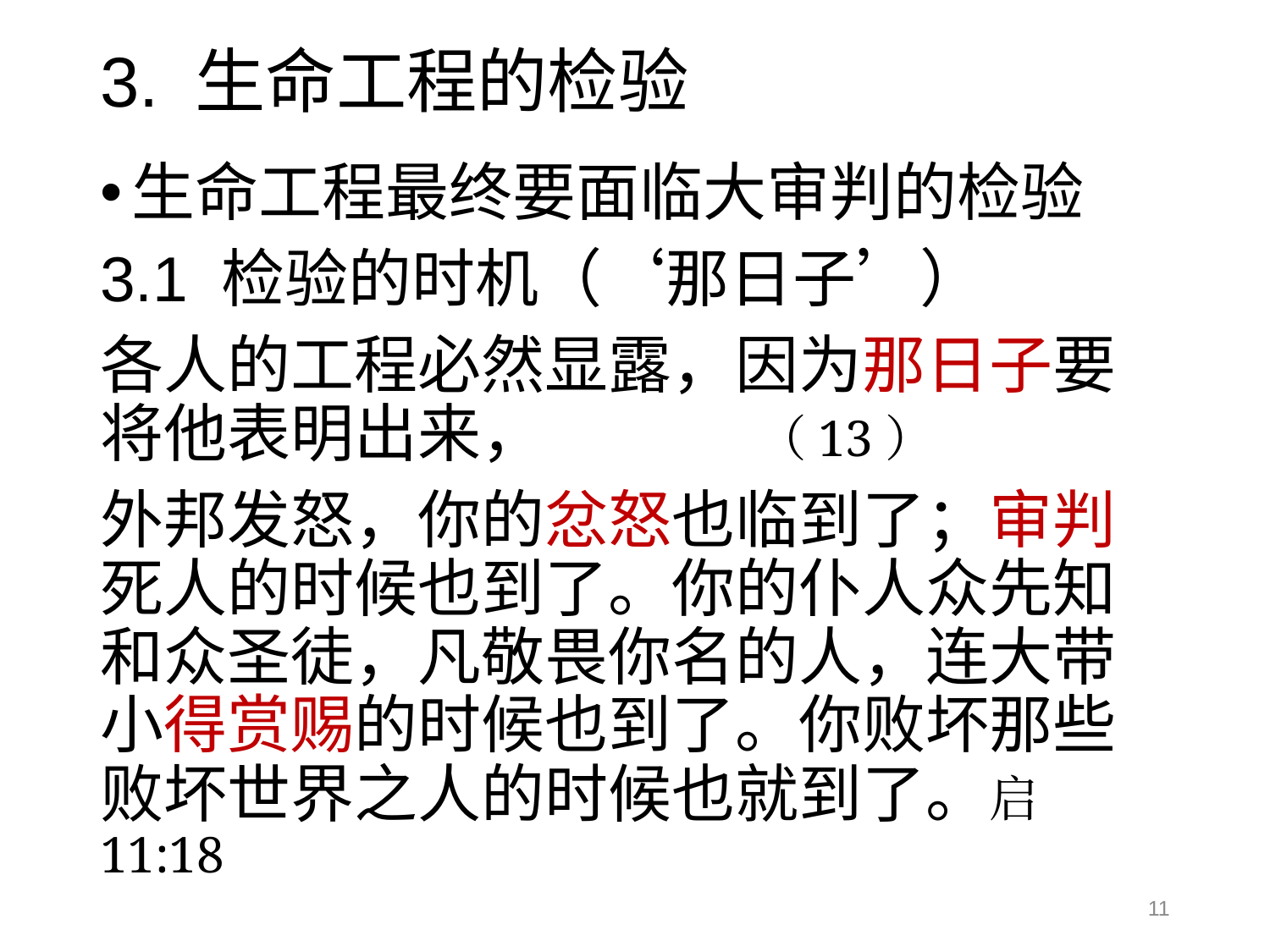

# 3. 生命工程的检验
生命工程最终要面临大审判的检验
3.1 检验的时机（‘那日子’）
各人的工程必然显露，因为那日子要将他表明出来，               （13）
外邦发怒，你的忿怒也临到了；审判死人的时候也到了。你的仆人众先知和众圣徒，凡敬畏你名的人，连大带小得赏赐的时候也到了。你败坏那些败坏世界之人的时候也就到了。启11:18
11